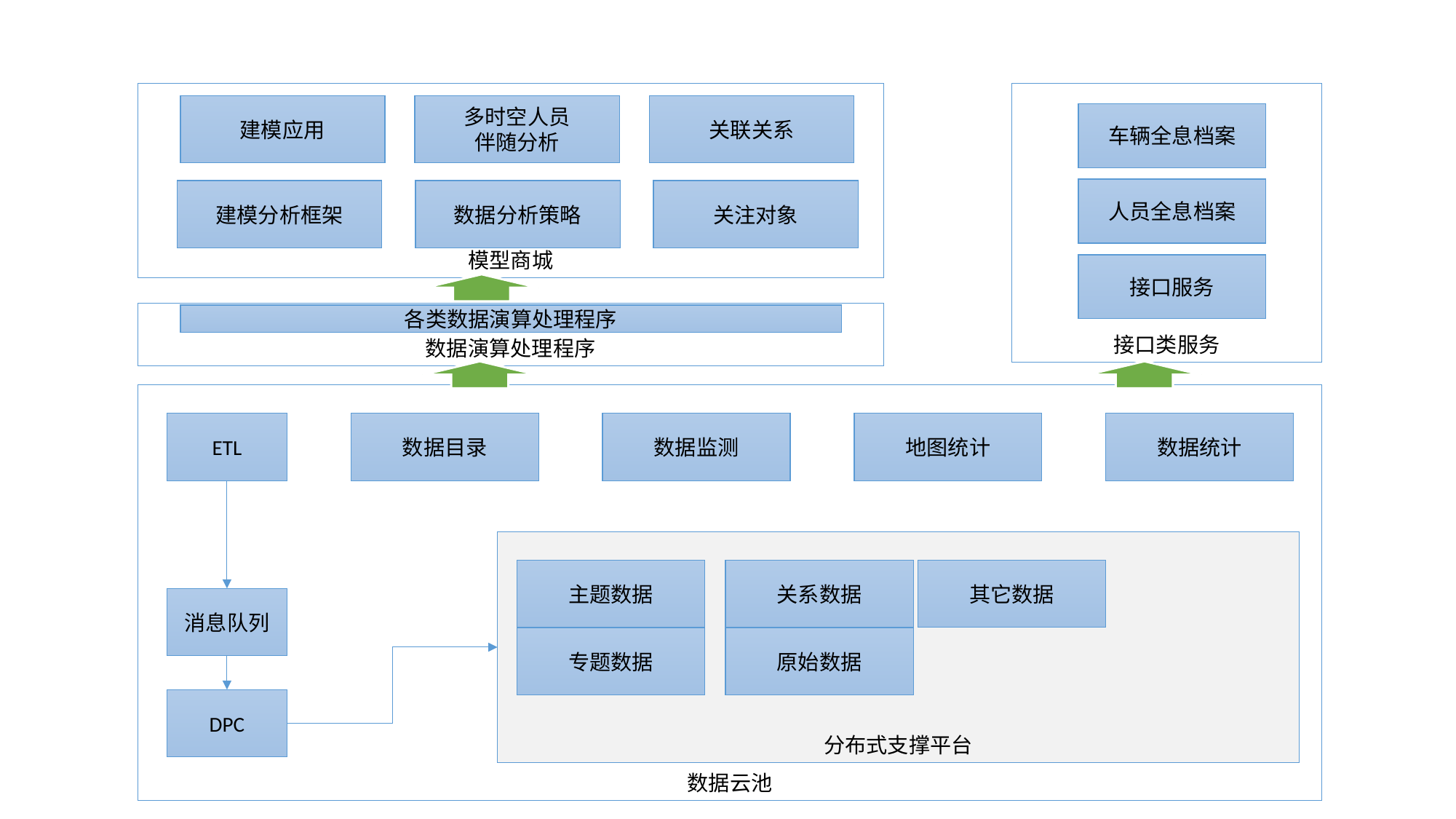

模型商城
建模应用
多时空人员
伴随分析
关联关系
建模分析框架
数据分析策略
关注对象
接口类服务
车辆全息档案
人员全息档案
接口服务

数据演算处理程序
各类数据演算处理程序

数据云池
ETL
数据目录
数据监测
地图统计
数据统计
分布式支撑平台
主题数据
关系数据
其它数据
消息队列
专题数据
原始数据
DPC